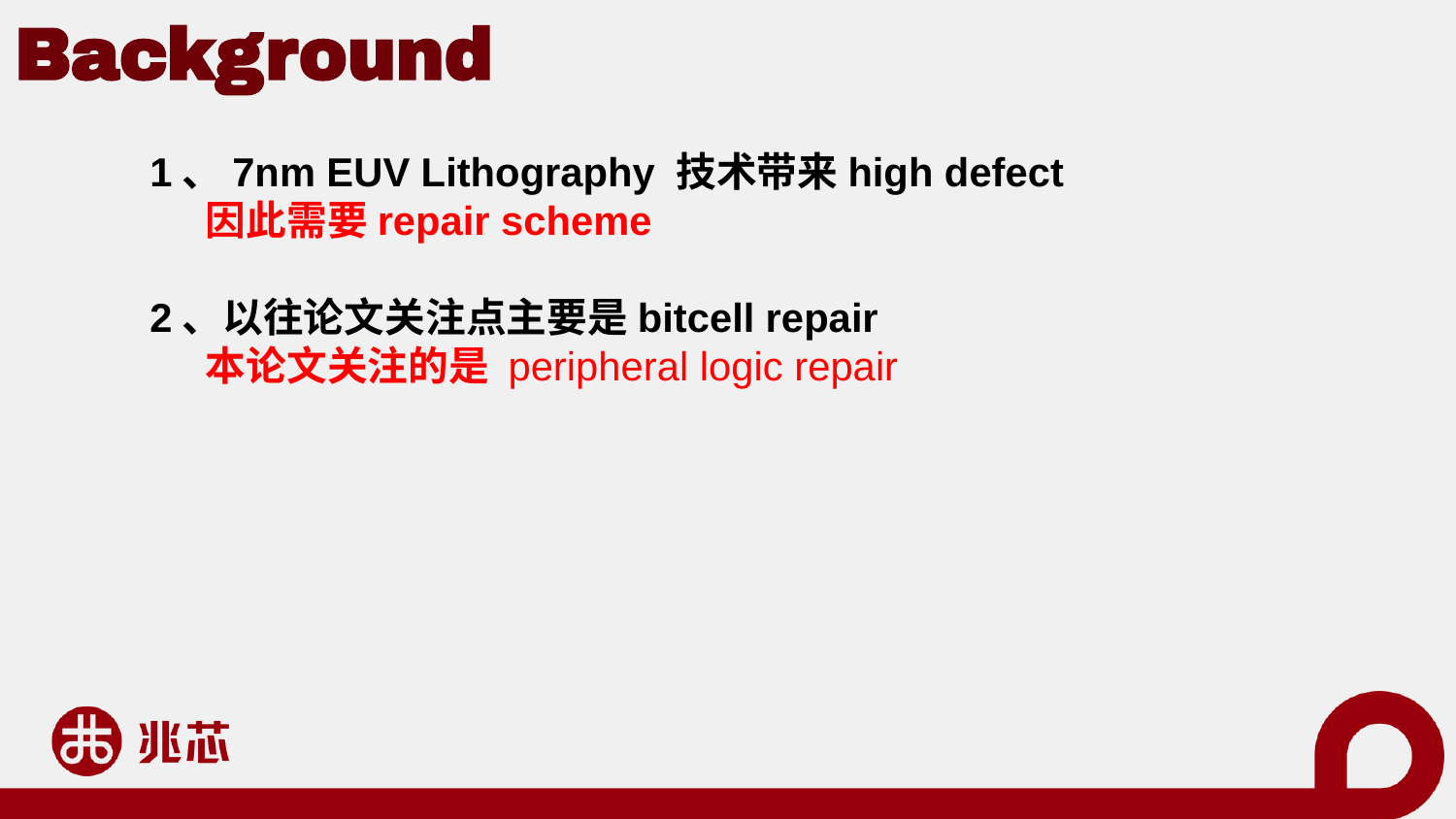

# Background
1、7nm EUV Lithography 技术带来high defect
     因此需要repair scheme

2、以往论文关注点主要是bitcell repair
     本论文关注的是 peripheral logic repair